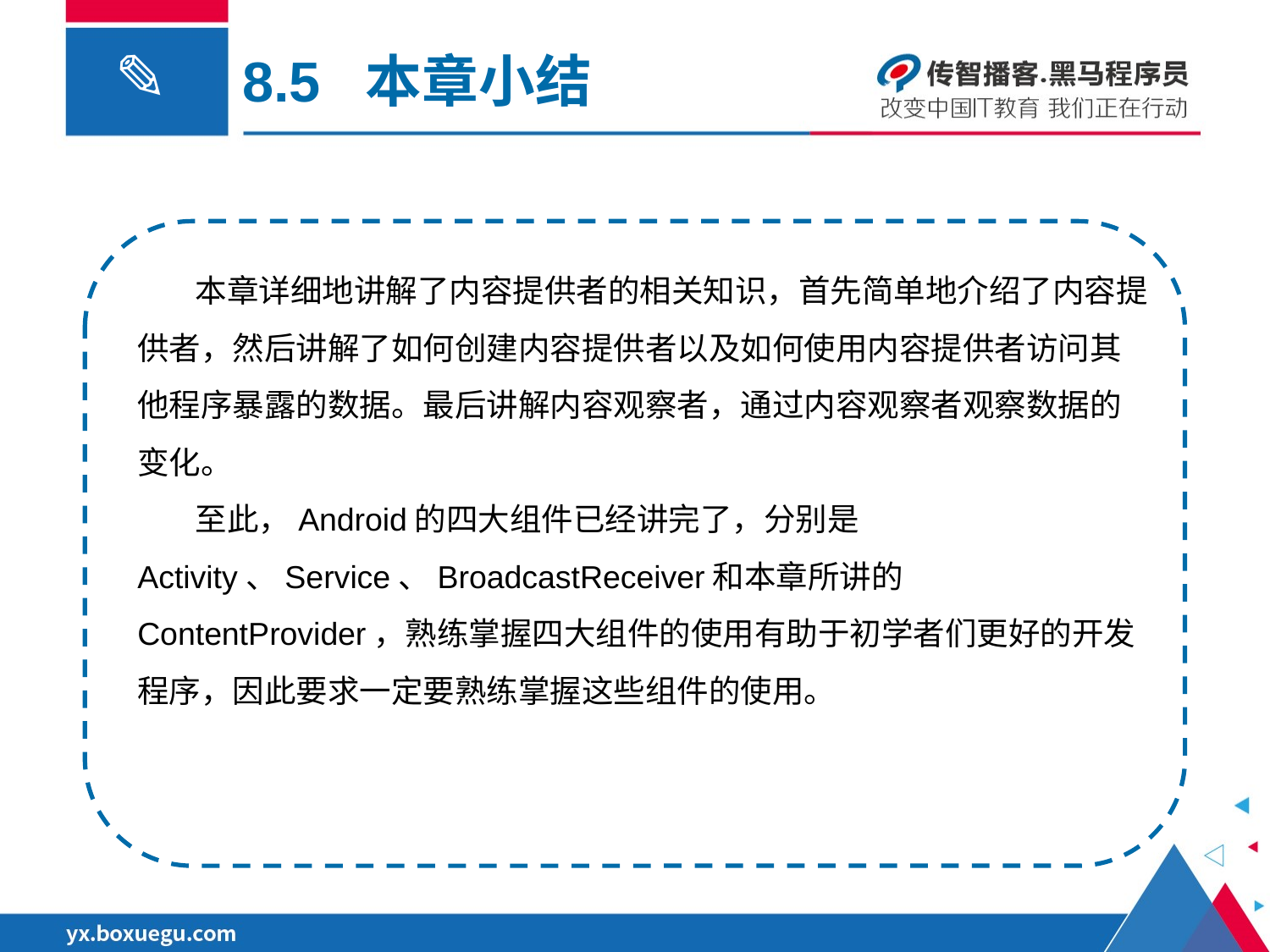

8.5  本章小结

       本章详细地讲解了内容提供者的相关知识，首先简单地介绍了内容提供者，然后讲解了如何创建内容提供者以及如何使用内容提供者访问其他程序暴露的数据。最后讲解内容观察者，通过内容观察者观察数据的变化。
       至此，Android的四大组件已经讲完了，分别是Activity、Service、BroadcastReceiver和本章所讲的ContentProvider，熟练掌握四大组件的使用有助于初学者们更好的开发程序，因此要求一定要熟练掌握这些组件的使用。